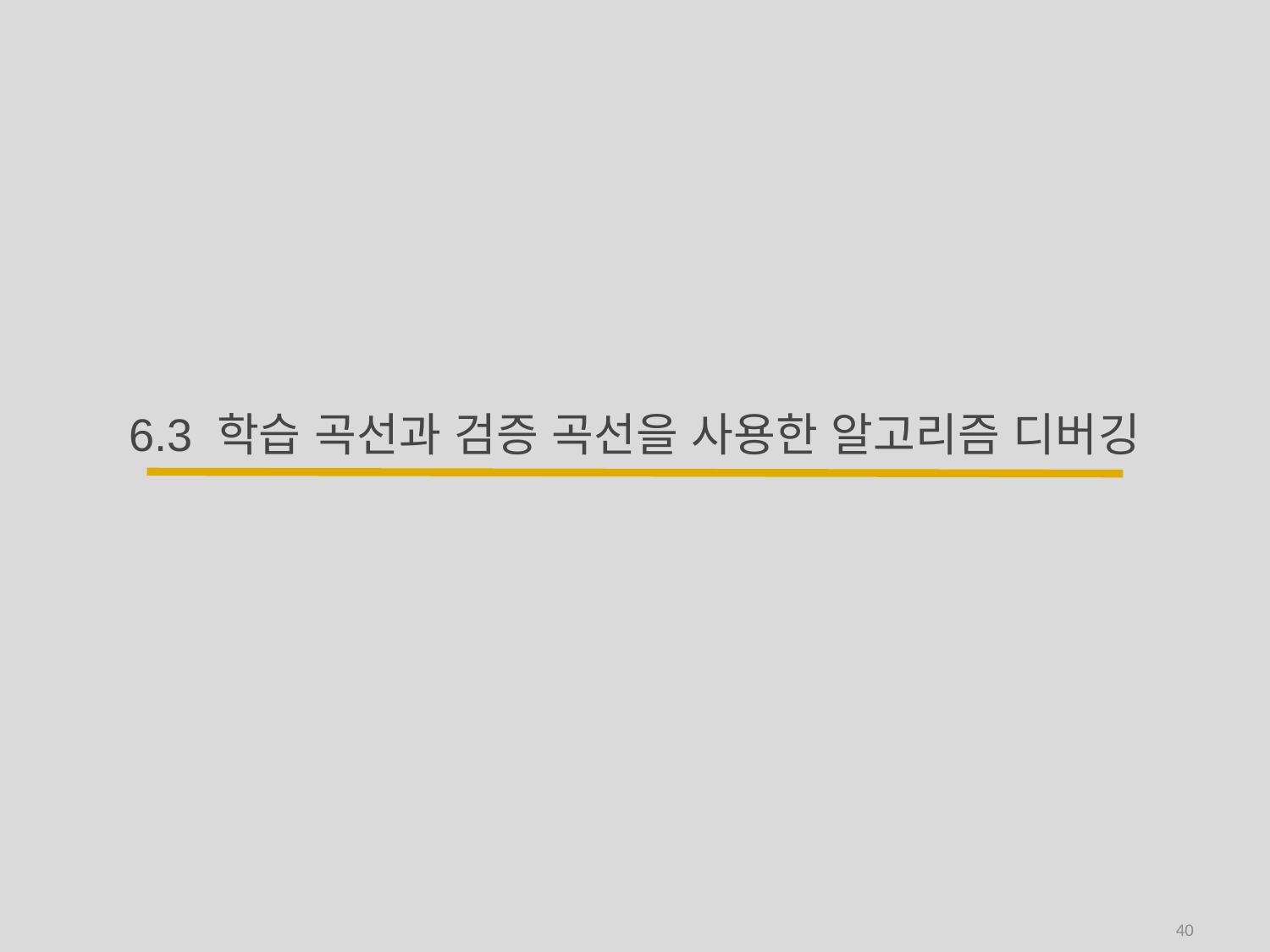

# 6.3 학습 곡선과 검증 곡선을 사용한 알고리즘 디버깅
40